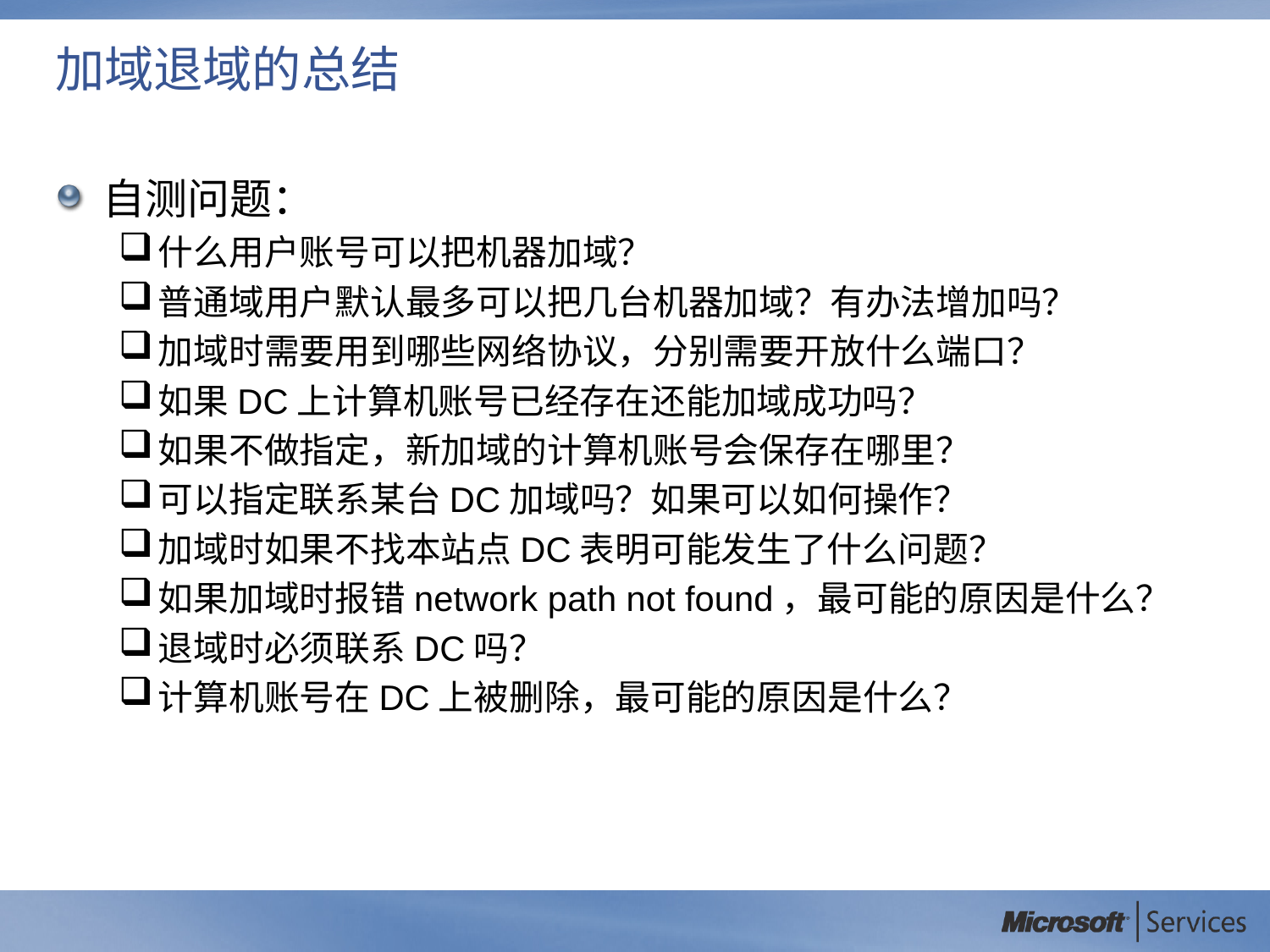

# 加域退域的总结
自测问题：
什么用户账号可以把机器加域？
普通域用户默认最多可以把几台机器加域？有办法增加吗？
加域时需要用到哪些网络协议，分别需要开放什么端口？
如果DC上计算机账号已经存在还能加域成功吗？
如果不做指定，新加域的计算机账号会保存在哪里？
可以指定联系某台DC加域吗？如果可以如何操作？
加域时如果不找本站点DC表明可能发生了什么问题？
如果加域时报错network path not found，最可能的原因是什么？
退域时必须联系DC吗？
计算机账号在DC上被删除，最可能的原因是什么？